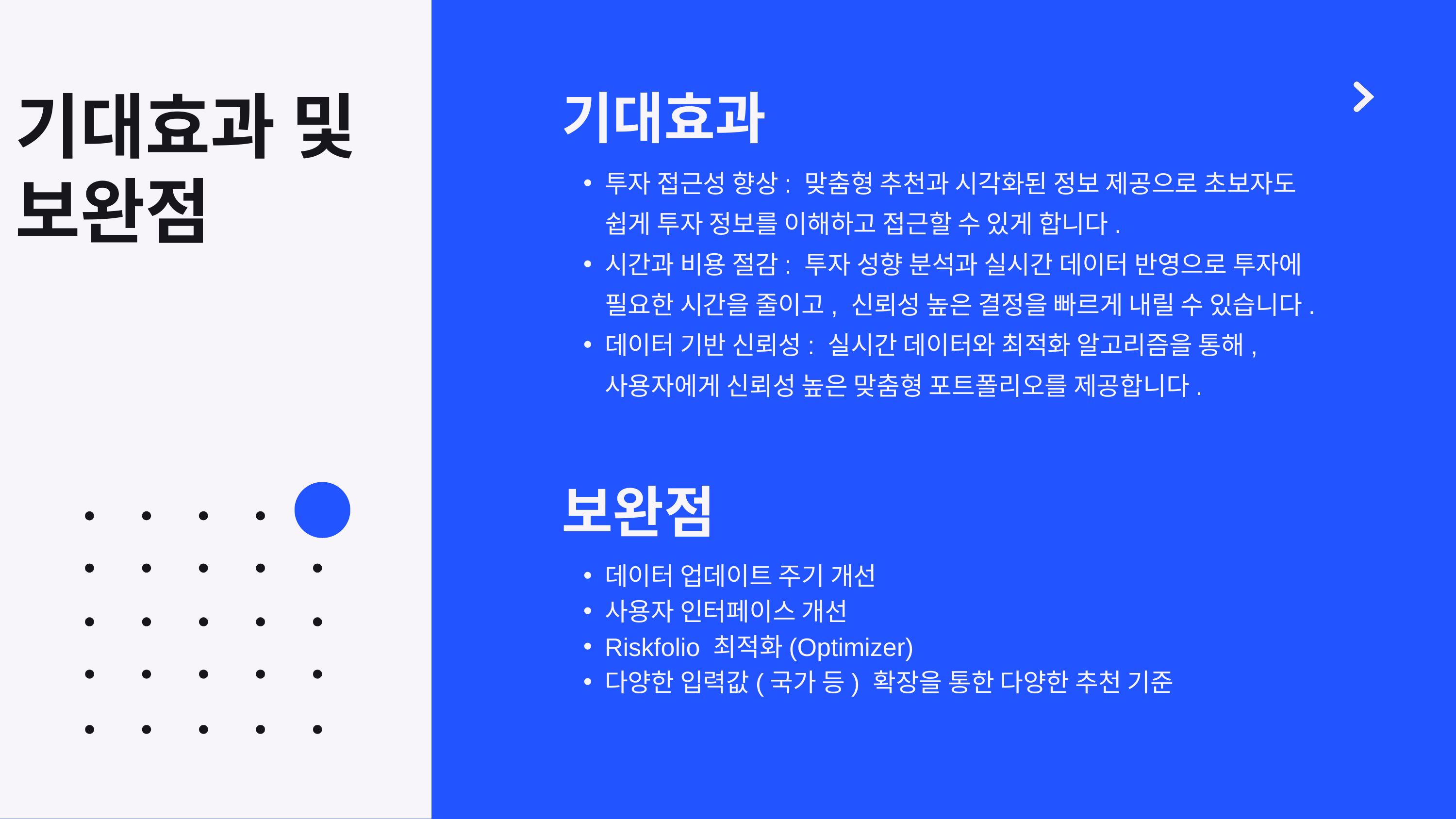

기대효과 및 보완점

기대효과
투자 접근성 향상: 맞춤형 추천과 시각화된 정보 제공으로 초보자도 쉽게 투자 정보를 이해하고 접근할 수 있게 합니다.
시간과 비용 절감: 투자 성향 분석과 실시간 데이터 반영으로 투자에 필요한 시간을 줄이고, 신뢰성 높은 결정을 빠르게 내릴 수 있습니다.
데이터 기반 신뢰성: 실시간 데이터와 최적화 알고리즘을 통해, 사용자에게 신뢰성 높은 맞춤형 포트폴리오를 제공합니다.

보완점

데이터 업데이트 주기 개선
사용자 인터페이스 개선
Riskfolio 최적화(Optimizer)
다양한 입력값(국가 등) 확장을 통한 다양한 추천 기준